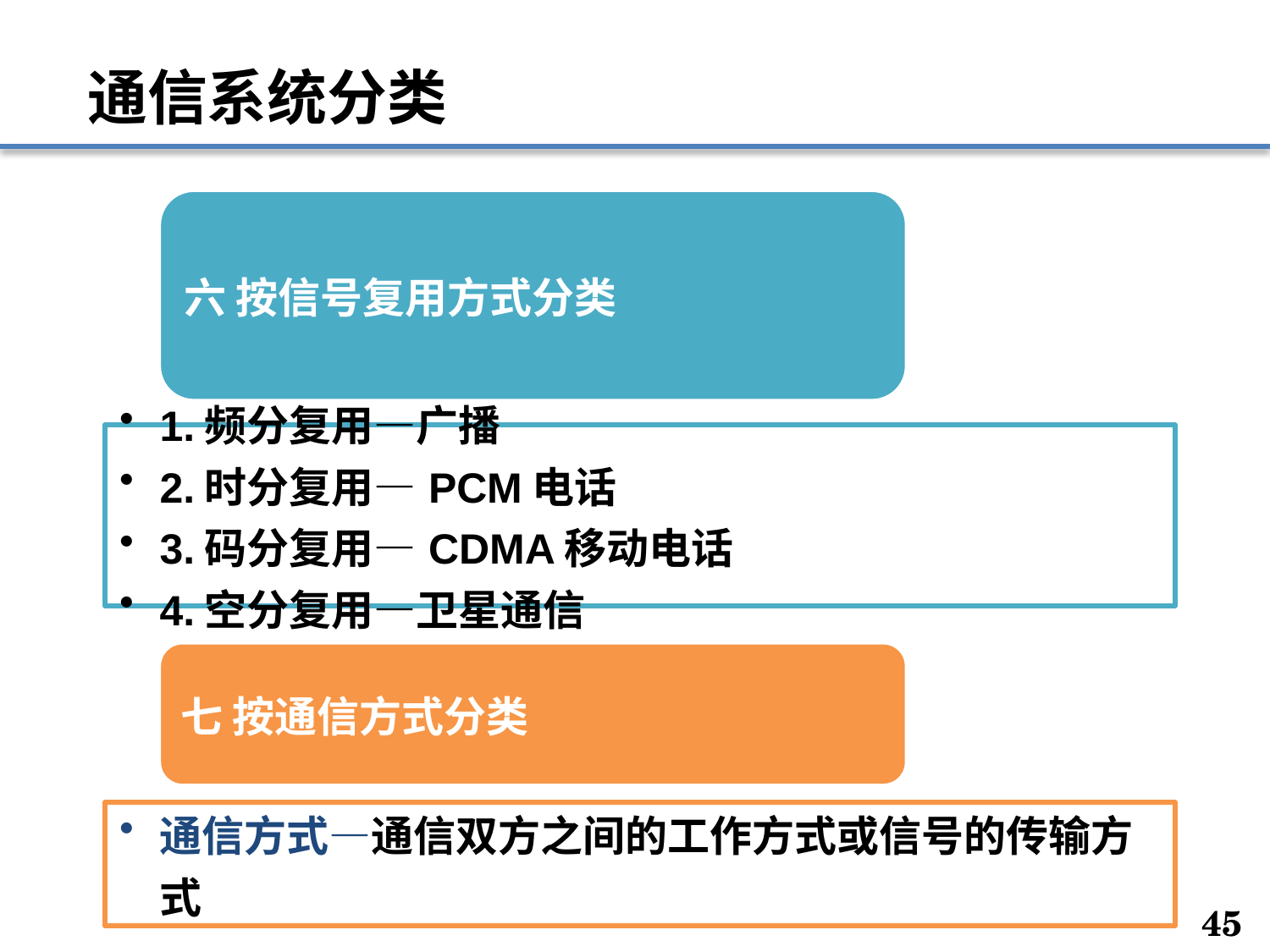

# 通信系统分类
六 按信号复用方式分类
1.频分复用—广播
2.时分复用—PCM电话
3.码分复用—CDMA移动电话
4.空分复用—卫星通信
七 按通信方式分类
通信方式—通信双方之间的工作方式或信号的传输方式
45